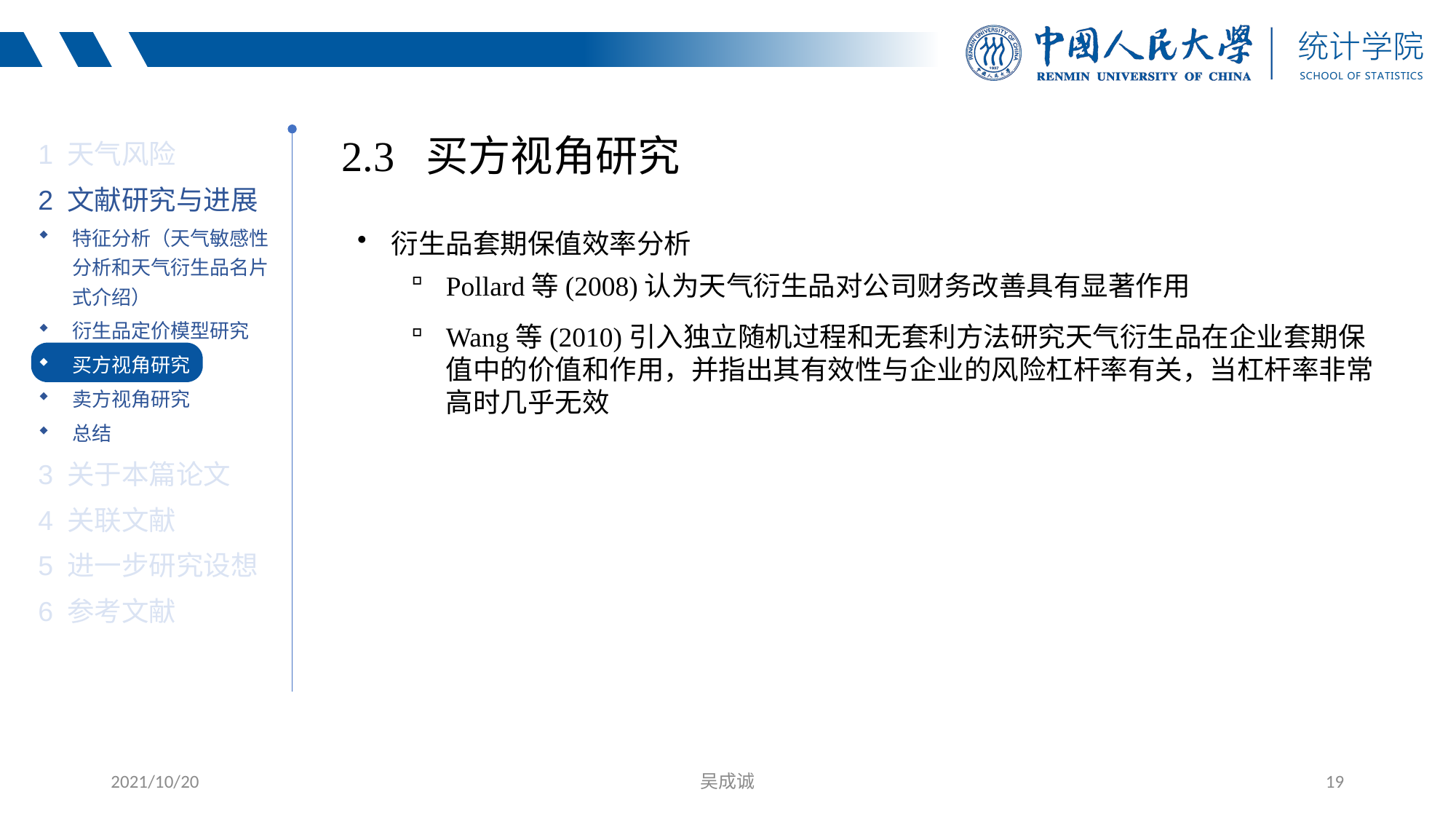

1 天气风险
2 文献研究与进展
特征分析（天气敏感性分析和天气衍生品名片式介绍）
衍生品定价模型研究
买方视角研究
卖方视角研究
总结
3 关于本篇论文
4 关联文献
5 进一步研究设想
6 参考文献
2.3  买方视角研究
衍生品套期保值效率分析
Pollard等(2008)认为天气衍生品对公司财务改善具有显著作用
Wang等(2010)引入独立随机过程和无套利方法研究天气衍生品在企业套期保值中的价值和作用，并指出其有效性与企业的风险杠杆率有关，当杠杆率非常高时几乎无效

2021/10/20
吴成诚
19